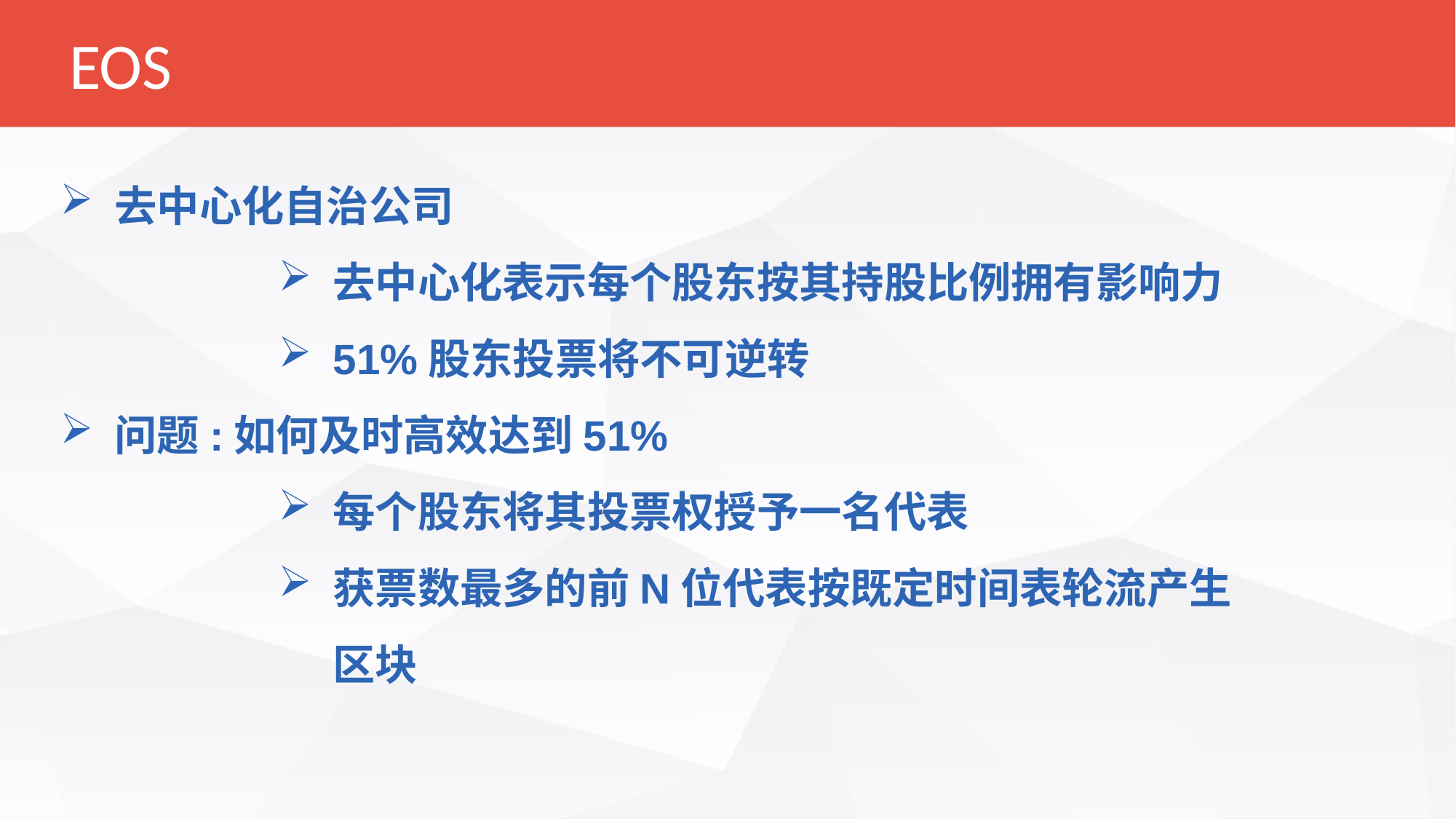

EOS

去中心化自治公司
去中心化表示每个股东按其持股比例拥有影响力
51%股东投票将不可逆转
问题:如何及时高效达到51%
每个股东将其投票权授予一名代表
获票数最多的前N位代表按既定时间表轮流产生区块